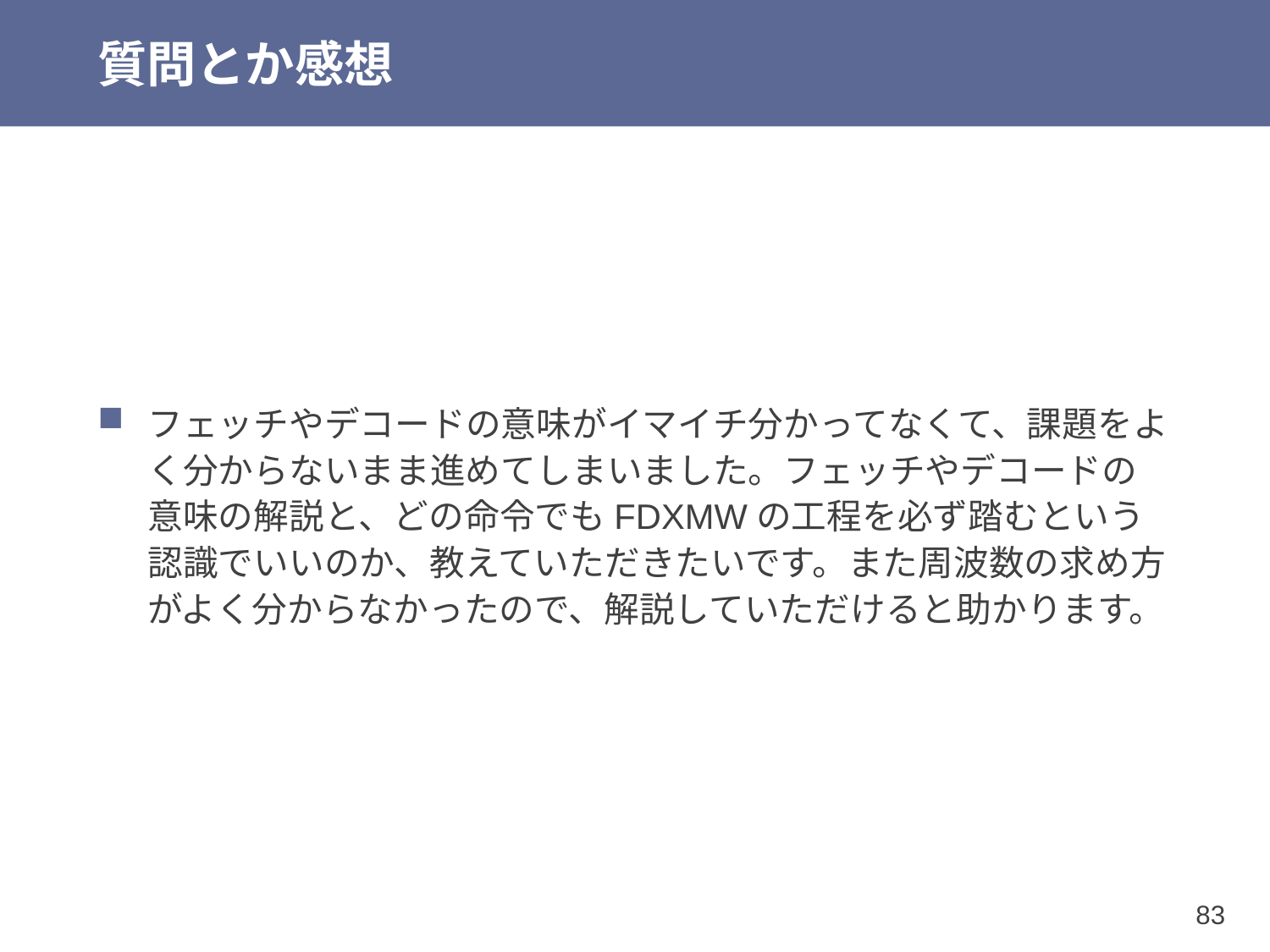

# 質問とか感想
フェッチやデコードの意味がイマイチ分かってなくて、課題をよく分からないまま進めてしまいました。フェッチやデコードの意味の解説と、どの命令でもFDXMWの工程を必ず踏むという認識でいいのか、教えていただきたいです。また周波数の求め方がよく分からなかったので、解説していただけると助かります。